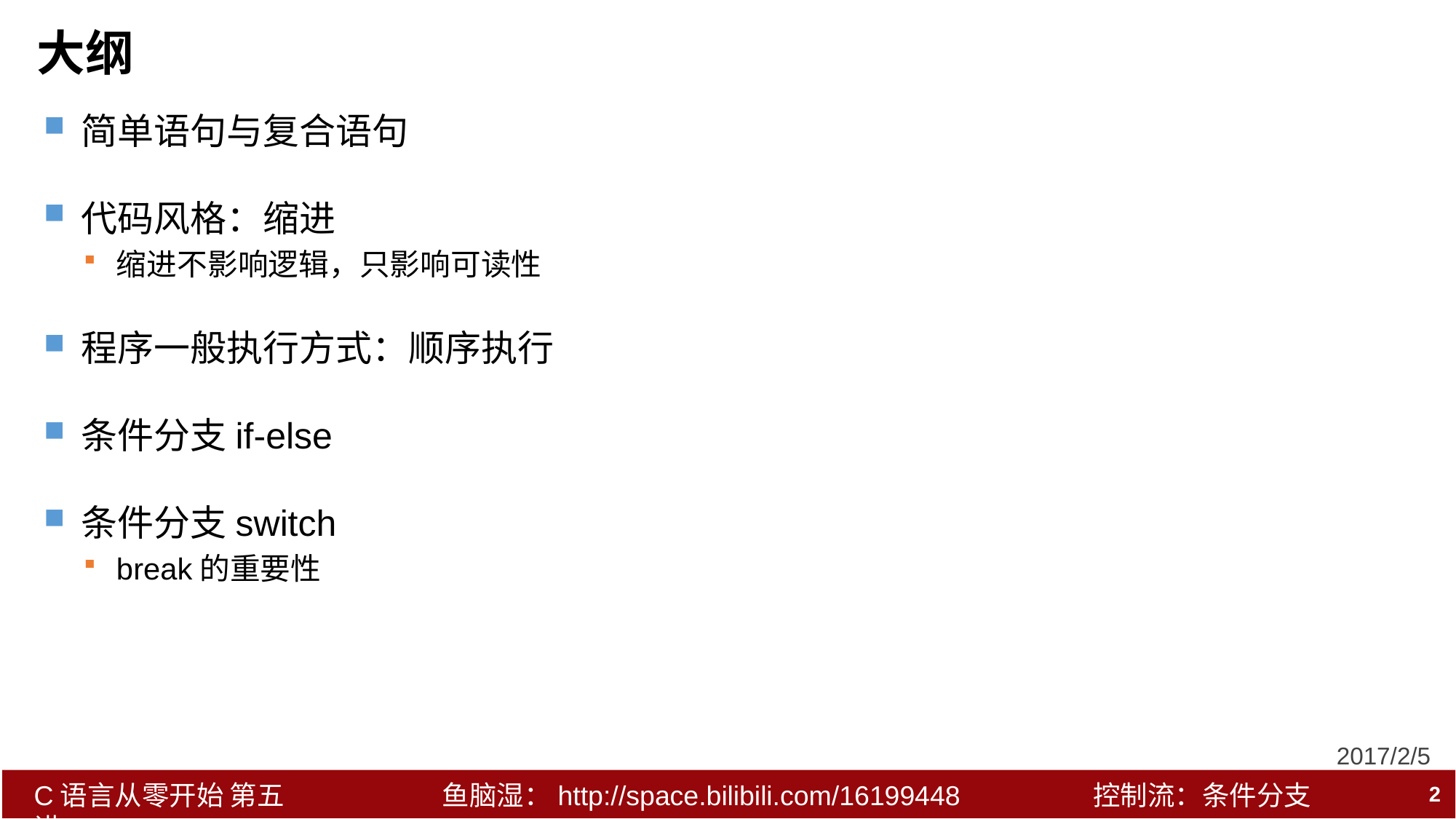

# 大纲
简单语句与复合语句

代码风格：缩进
缩进不影响逻辑，只影响可读性

程序一般执行方式：顺序执行

条件分支if-else

条件分支switch
break的重要性
2017/2/5
2